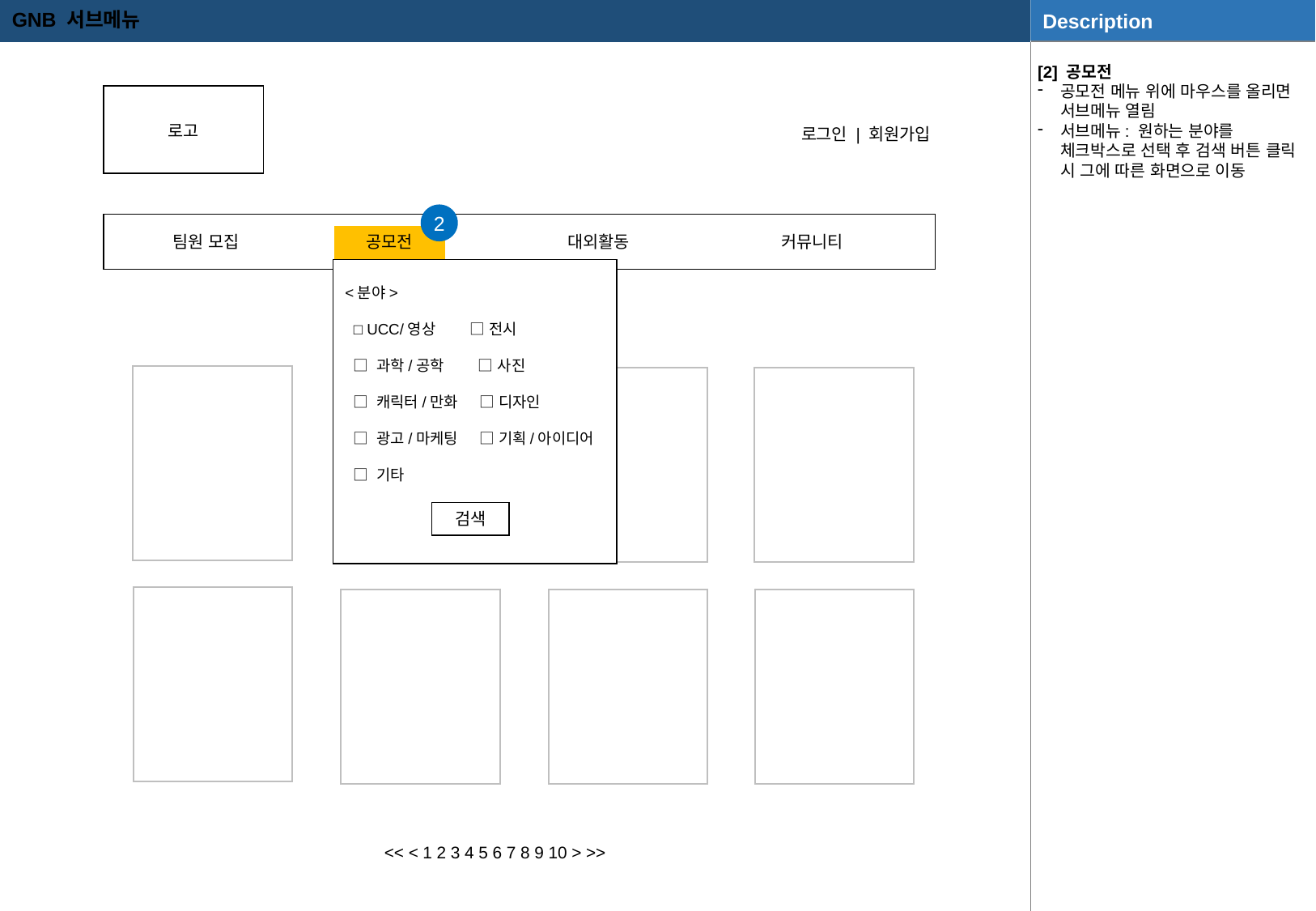

GNB 서브메뉴

[2] 공모전
공모전 메뉴 위에 마우스를 올리면 서브메뉴 열림
서브메뉴: 원하는 분야를 체크박스로 선택 후 검색 버튼 클릭 시 그에 따른 화면으로 이동

로고
로그인 | 회원가입
2

대외활동
커뮤니티
공모전
팀원 모집

<분야>

  □ UCC/영상        □ 전시

  □ 과학/공학        □ 사진

  □ 캐릭터/만화     □ 디자인

  □ 광고/마케팅     □ 기획/아이디어

  □ 기타

|  |
| --- |
|  |
| --- |
|  |
| --- |
|  |
| --- |
검색

|  |
| --- |
|  |
| --- |
|  |
| --- |
|  |
| --- |
<< < 1 2 3 4 5 6 7 8 9 10 > >>